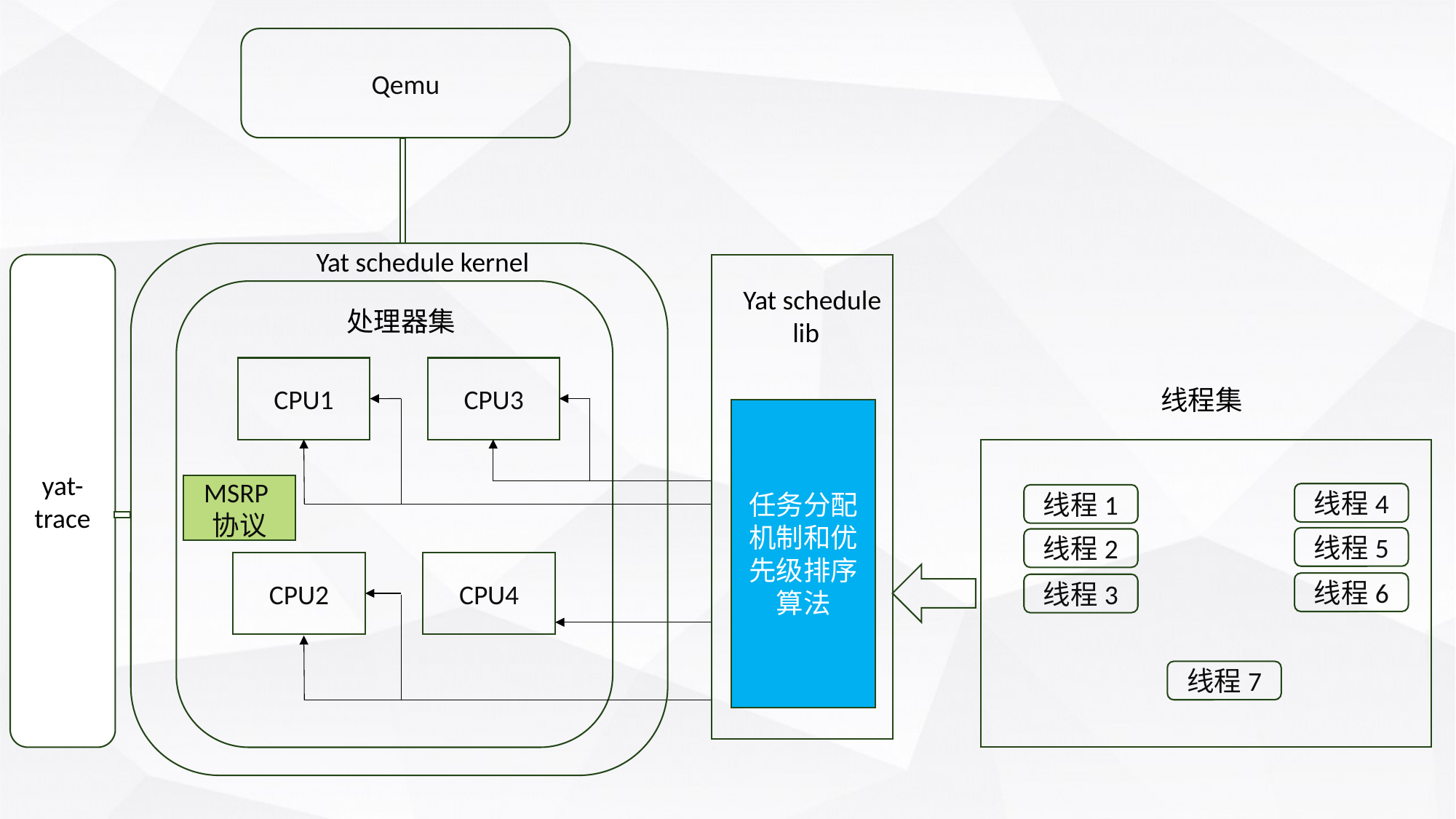

Qemu

Yat schedule kernel

yat-trace

Yat schedule
        lib

处理器集
CPU1
CPU3
线程集
任务分配机制和优先级排序算法

MSRP协议
线程4
线程1

线程5
线程2
CPU2
CPU4

线程6
线程3
线程7